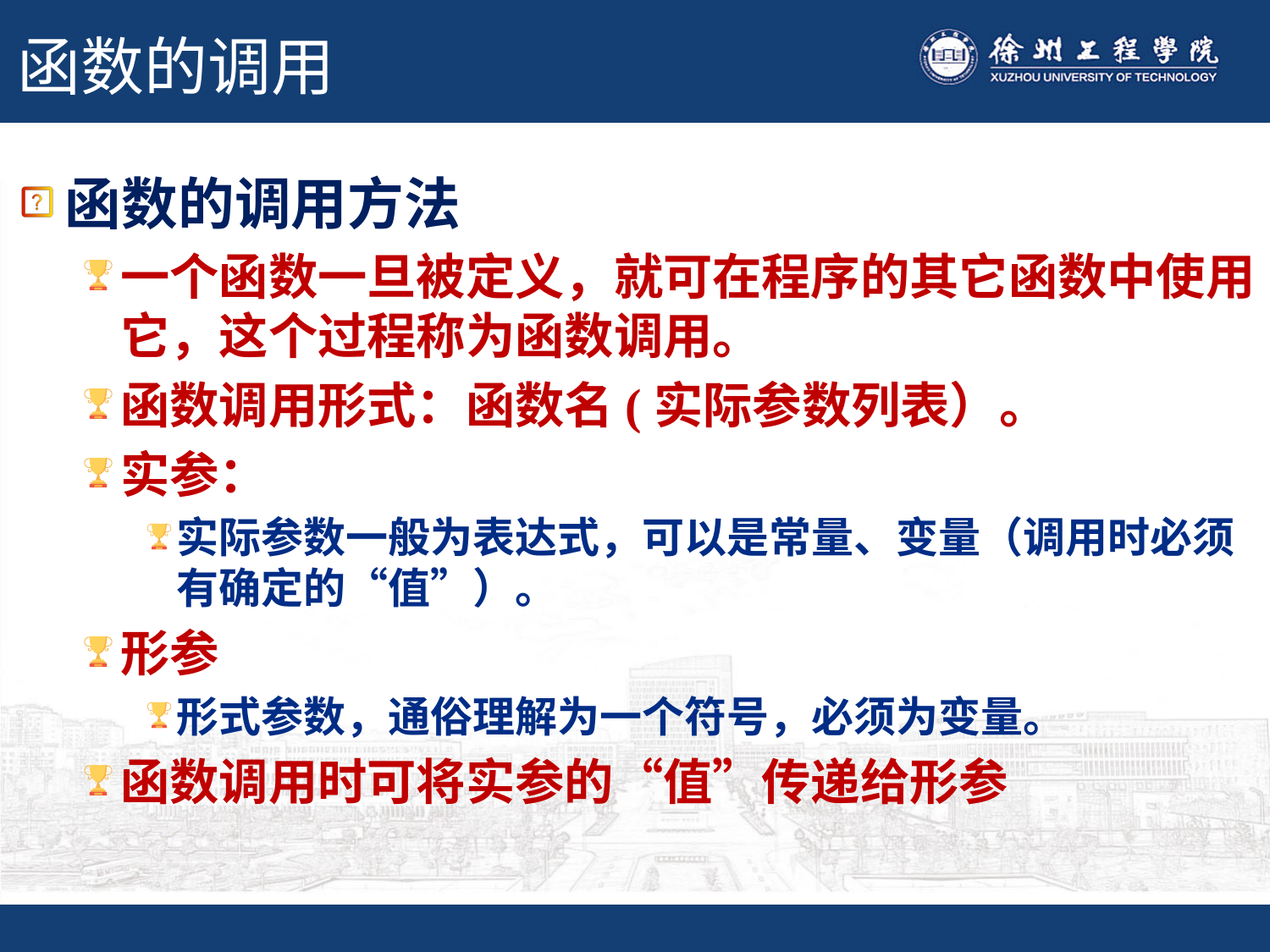

# 函数的调用
函数的调用方法
一个函数一旦被定义，就可在程序的其它函数中使用它，这个过程称为函数调用。
函数调用形式：函数名(实际参数列表）。
实参：
实际参数一般为表达式，可以是常量、变量（调用时必须有确定的“值”）。
形参
形式参数，通俗理解为一个符号，必须为变量。
函数调用时可将实参的“值”传递给形参